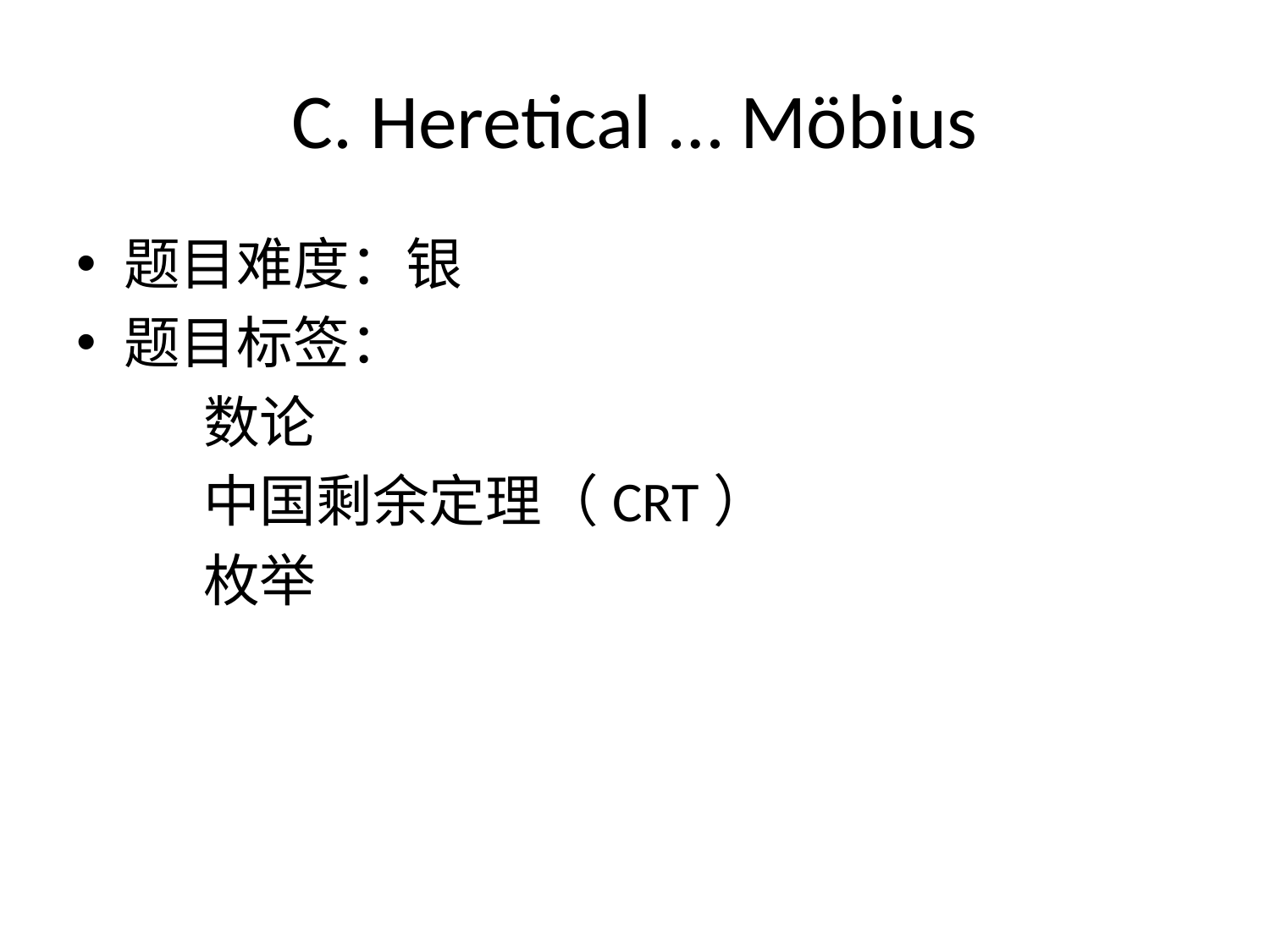

# C. Heretical … Möbius
题目难度：银
题目标签：
	数论
	中国剩余定理（CRT）
	枚举